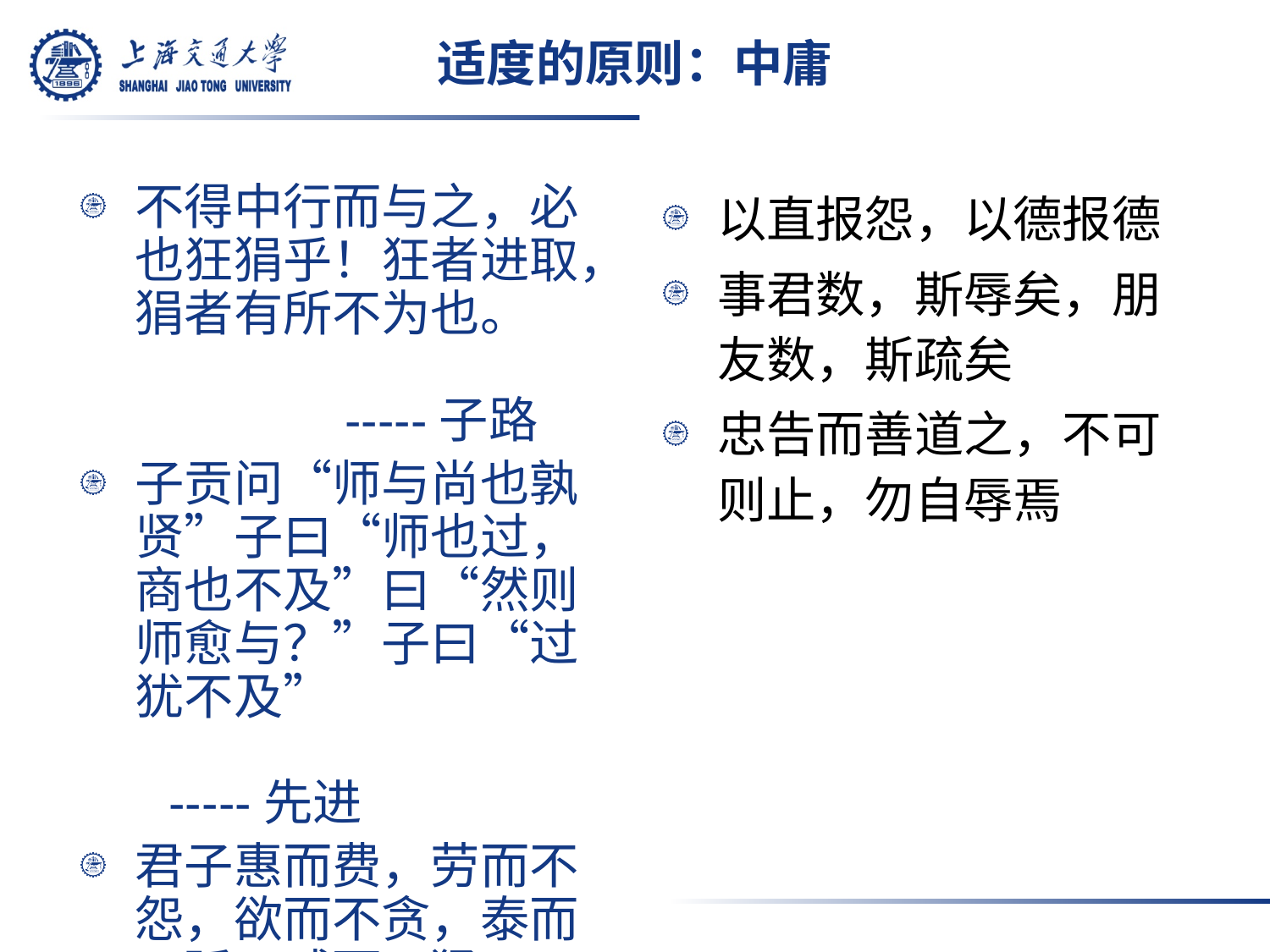

# 适度的原则：中庸
不得中行而与之，必也狂狷乎！狂者进取，狷者有所不为也。                                                                     -----子路
子贡问“师与尚也孰贤”子曰“师也过，商也不及”曰“然则师愈与？”子曰“过犹不及”                                                                       -----先进
君子惠而费，劳而不怨，欲而不贪，泰而不骄，威而不猛                                                                        -----尧曰

以直报怨，以德报德
事君数，斯辱矣，朋友数，斯疏矣
忠告而善道之，不可则止，勿自辱焉